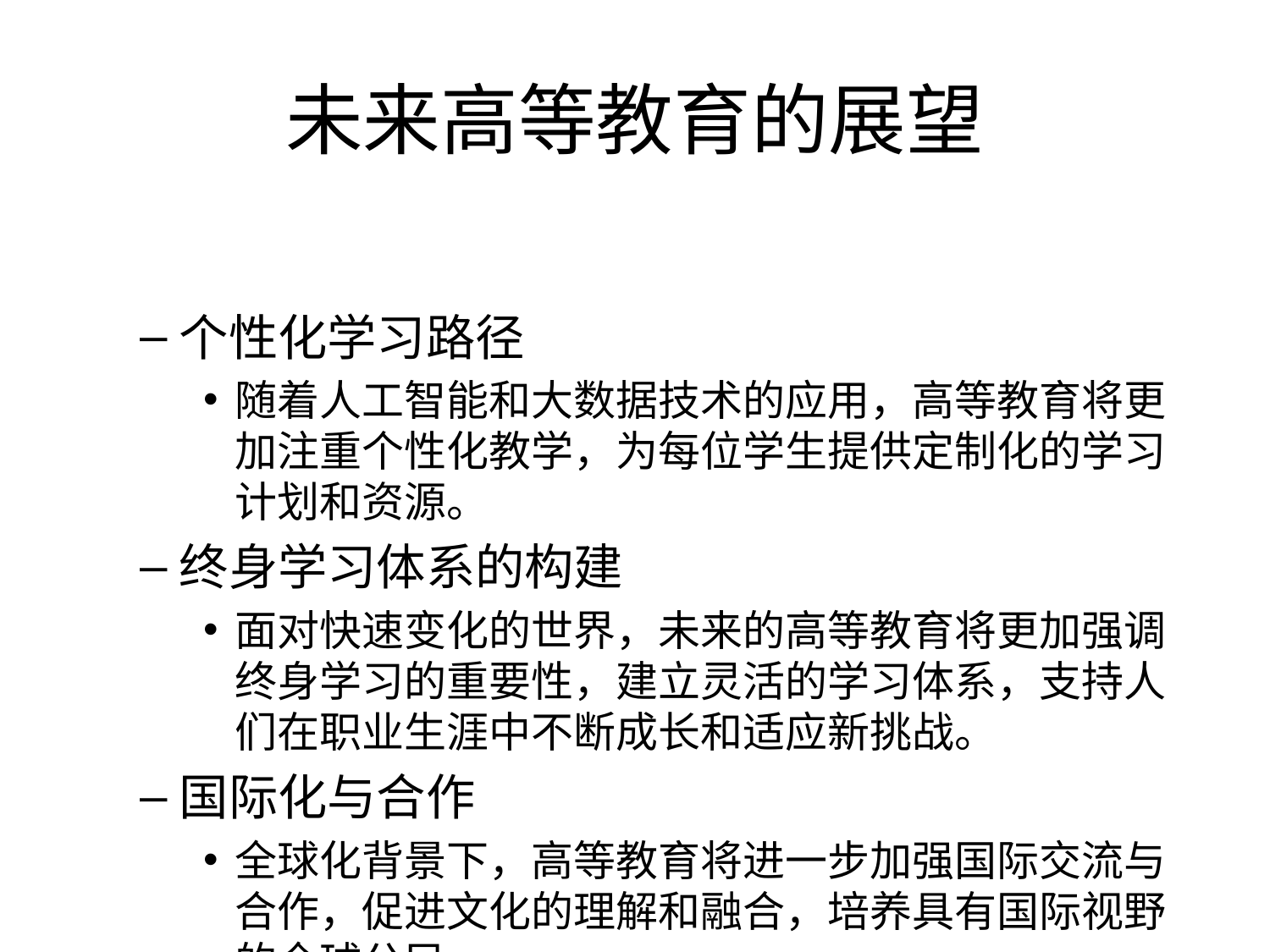

# 未来高等教育的展望

个性化学习路径
随着人工智能和大数据技术的应用，高等教育将更加注重个性化教学，为每位学生提供定制化的学习计划和资源。
终身学习体系的构建
面对快速变化的世界，未来的高等教育将更加强调终身学习的重要性，建立灵活的学习体系，支持人们在职业生涯中不断成长和适应新挑战。
国际化与合作
全球化背景下，高等教育将进一步加强国际交流与合作，促进文化的理解和融合，培养具有国际视野的全球公民。